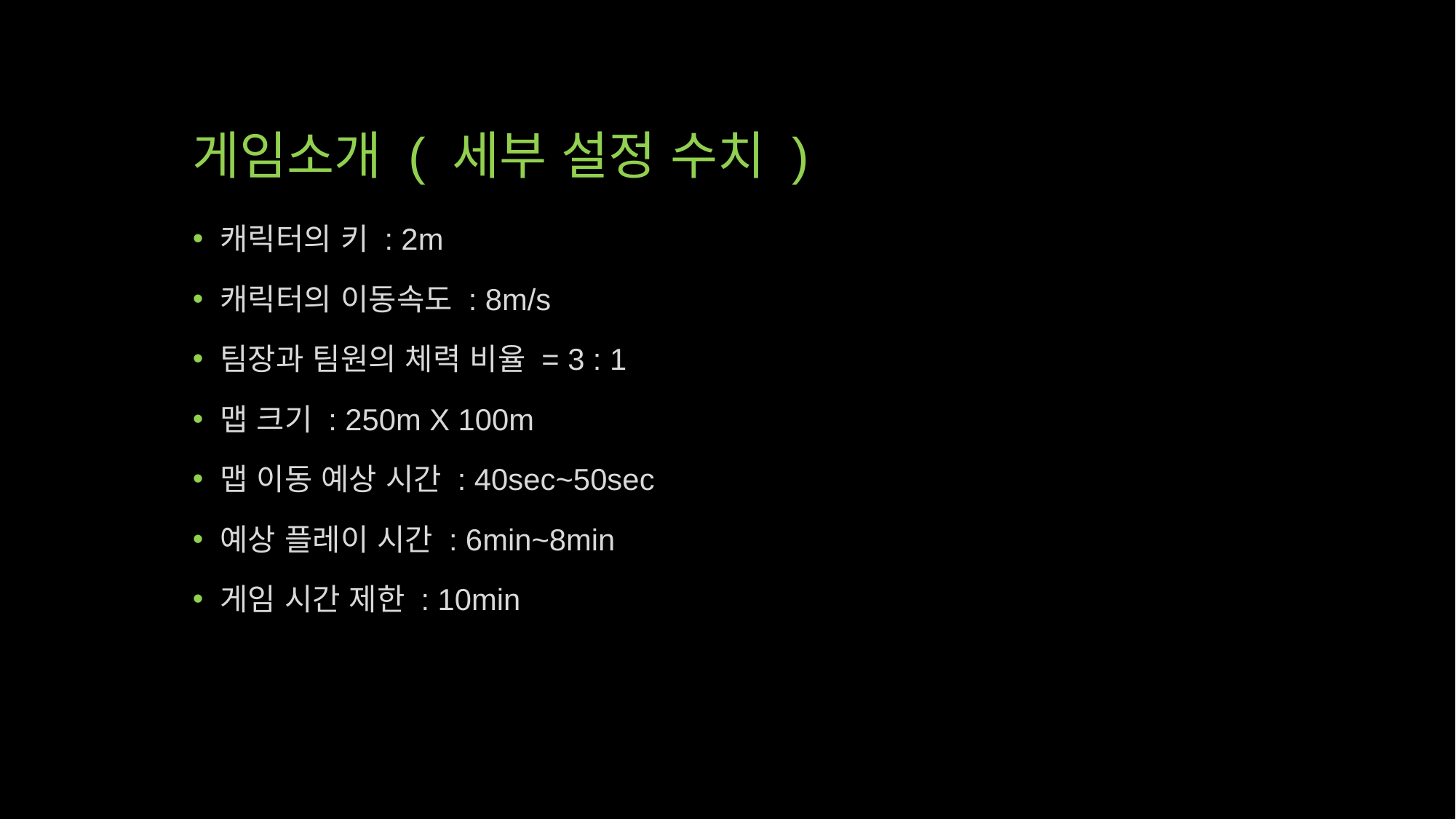

# 게임소개 ( 세부 설정 수치 )
캐릭터의 키 : 2m
캐릭터의 이동속도 : 8m/s
팀장과 팀원의 체력 비율 = 3 : 1
맵 크기 : 250m X 100m
맵 이동 예상 시간 : 40sec~50sec
예상 플레이 시간 : 6min~8min
게임 시간 제한 : 10min